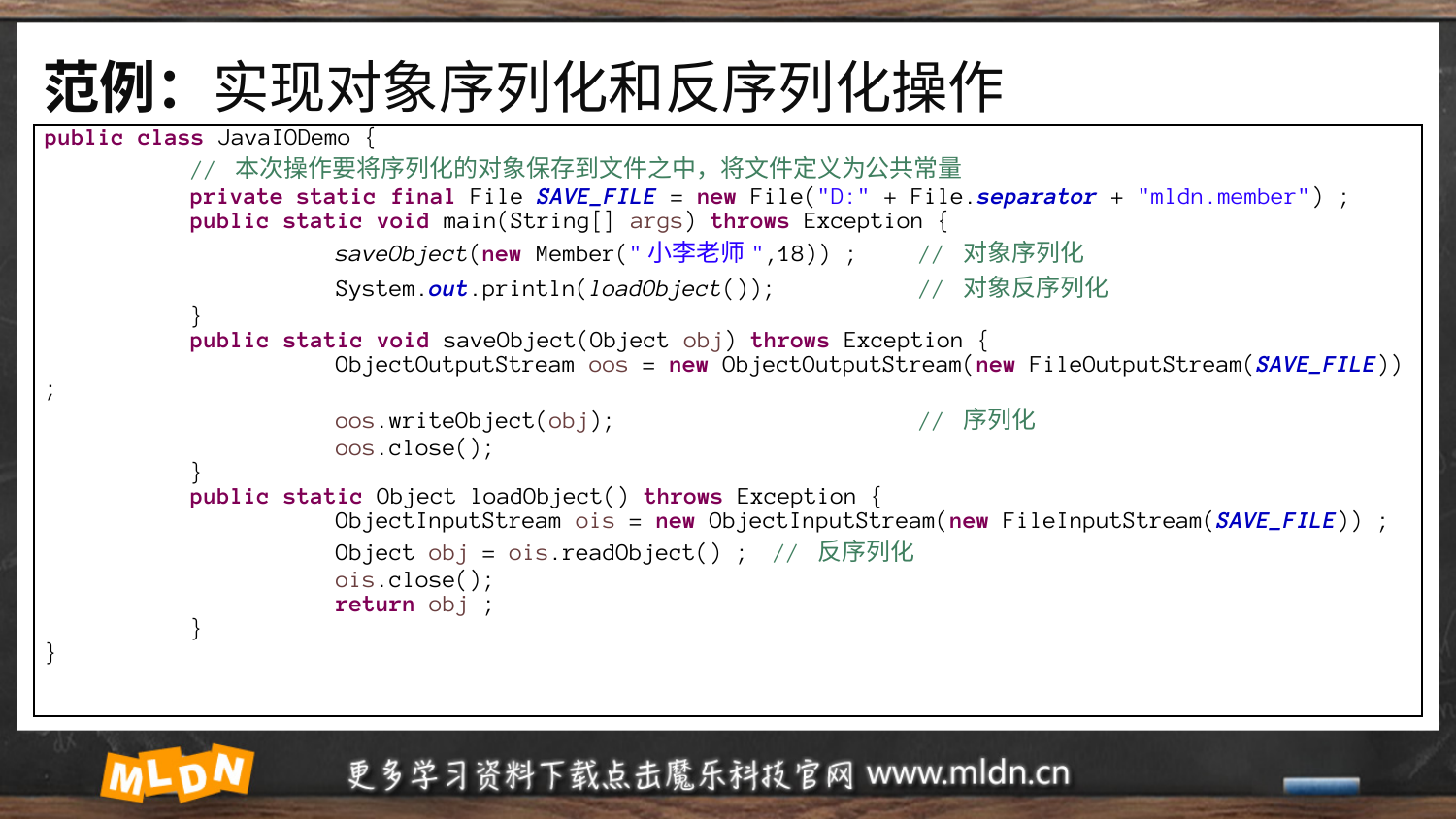

# 范例：实现对象序列化和反序列化操作
| public class JavaIODemo { // 本次操作要将序列化的对象保存到文件之中，将文件定义为公共常量 private static final File SAVE\_FILE = new File("D:" + File.separator + "mldn.member") ; public static void main(String[] args) throws Exception { saveObject(new Member("小李老师",18)) ; // 对象序列化 System.out.println(loadObject()); // 对象反序列化 } public static void saveObject(Object obj) throws Exception { ObjectOutputStream oos = new ObjectOutputStream(new FileOutputStream(SAVE\_FILE)) ; oos.writeObject(obj); // 序列化 oos.close(); } public static Object loadObject() throws Exception { ObjectInputStream ois = new ObjectInputStream(new FileInputStream(SAVE\_FILE)) ; Object obj = ois.readObject() ; // 反序列化 ois.close(); return obj ; } } |
| --- |